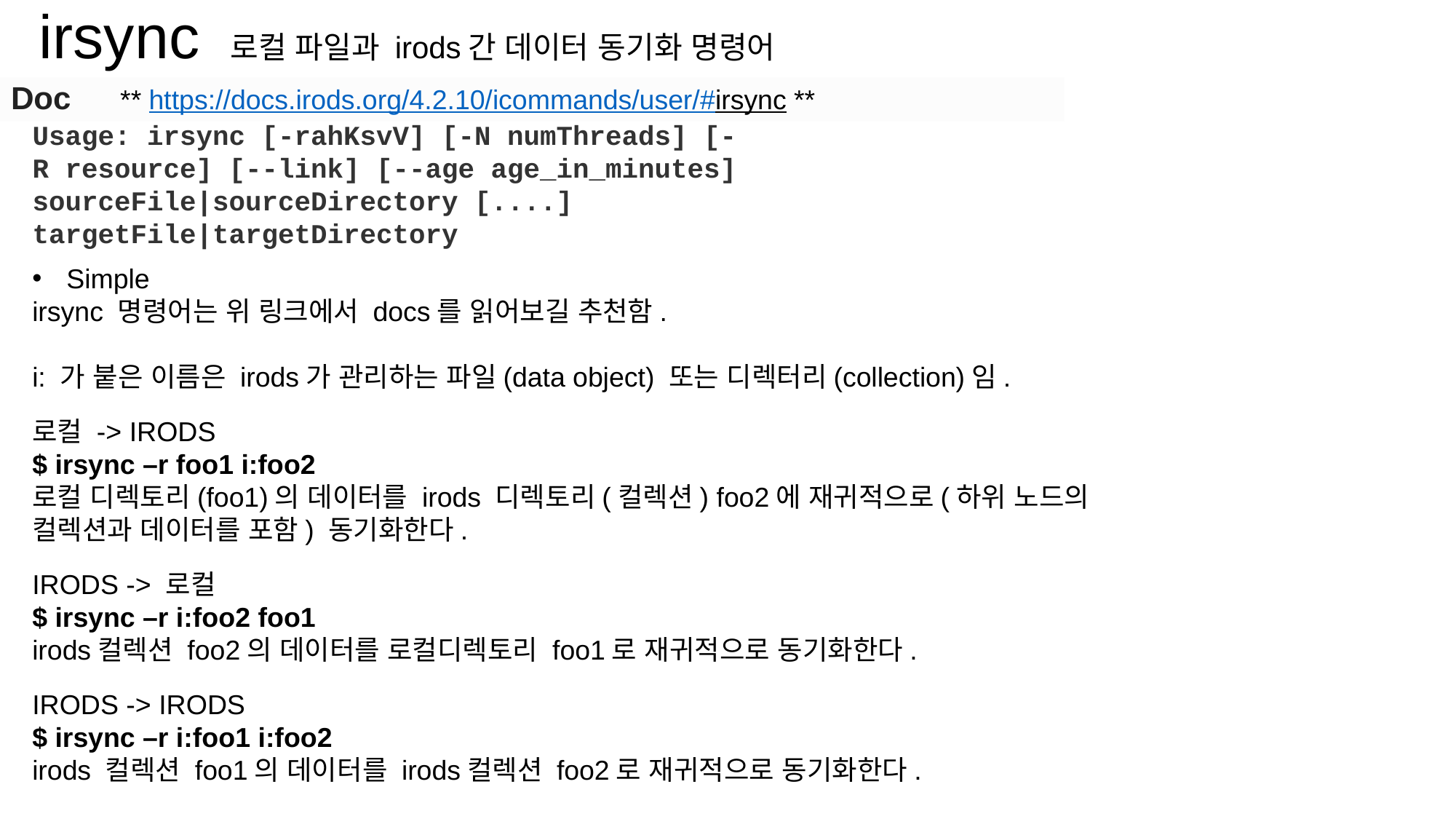

irsync 로컬 파일과 irods간 데이터 동기화 명령어
** https://docs.irods.org/4.2.10/icommands/user/#irsync **
Doc
Usage: irsync [-rahKsvV] [-N numThreads] [-R resource] [--link] [--age age_in_minutes] sourceFile|sourceDirectory [....] targetFile|targetDirectory
Simple
irsync 명령어는 위 링크에서 docs를 읽어보길 추천함.

i: 가 붙은 이름은 irods가 관리하는 파일(data object) 또는 디렉터리(collection)임.

로컬 -> IRODS
$ irsync –r foo1 i:foo2
로컬 디렉토리(foo1)의 데이터를 irods 디렉토리(컬렉션) foo2에 재귀적으로(하위 노드의 컬렉션과 데이터를 포함) 동기화한다.

IRODS -> 로컬
$ irsync –r i:foo2 foo1
irods컬렉션 foo2의 데이터를 로컬디렉토리 foo1로 재귀적으로 동기화한다.

IRODS -> IRODS
$ irsync –r i:foo1 i:foo2
irods 컬렉션 foo1의 데이터를 irods컬렉션 foo2로 재귀적으로 동기화한다.